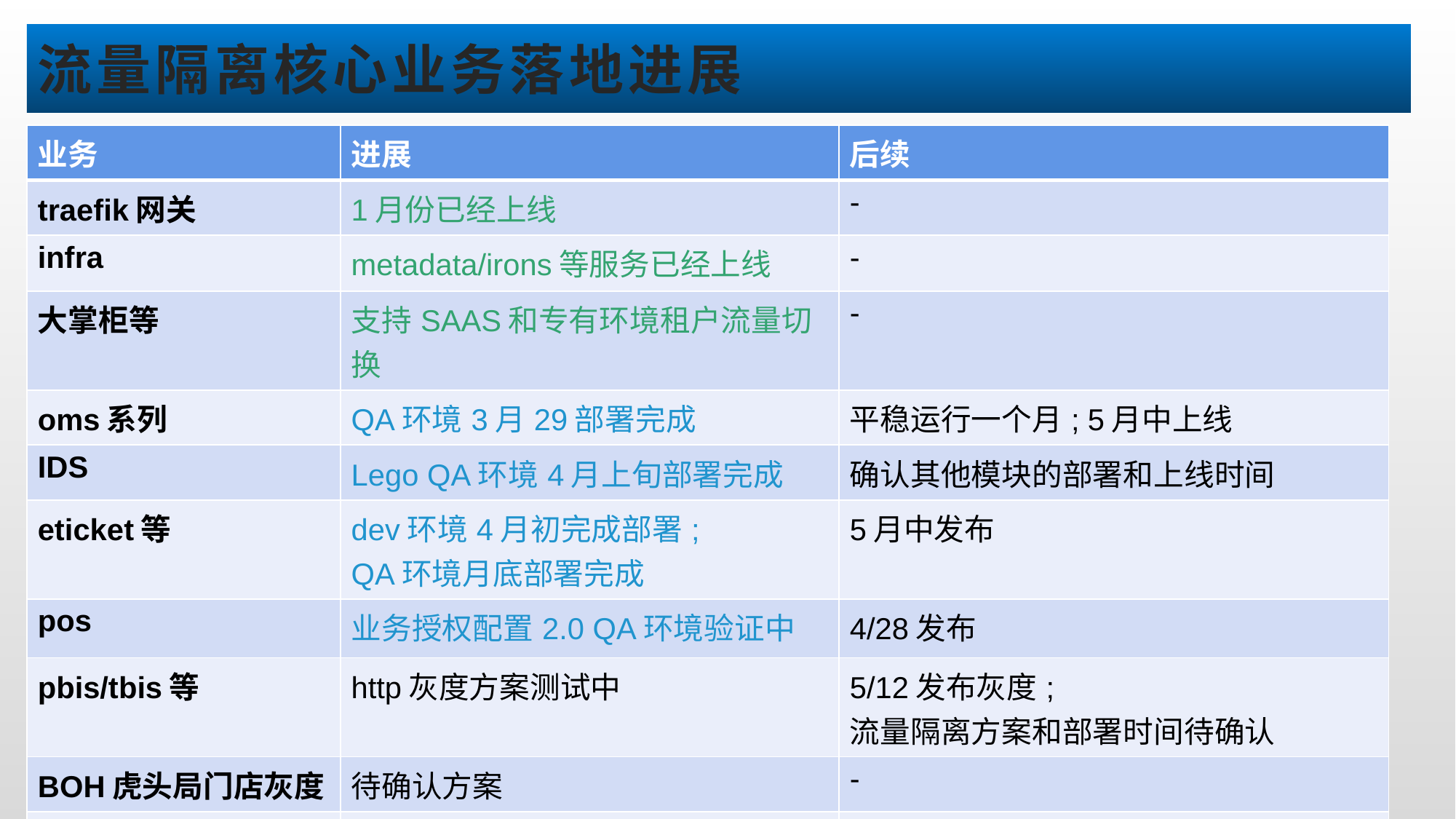

# 流量隔离核心业务落地进展
| 业务 | 进展 | 后续 |
| --- | --- | --- |
| traefik网关 | 1月份已经上线 | - |
| infra | metadata/irons等服务已经上线 | - |
| 大掌柜等 | 支持SAAS和专有环境租户流量切换 | - |
| oms系列 | QA环境3月29部署完成 | 平稳运行一个月; 5月中上线 |
| IDS | Lego QA环境4月上旬部署完成 | 确认其他模块的部署和上线时间 |
| eticket等 | dev环境4月初完成部署; QA环境月底部署完成 | 5月中发布 |
| pos | 业务授权配置2.0 QA环境验证中 | 4/28发布 |
| pbis/tbis等 | http灰度方案测试中 | 5/12发布灰度; 流量隔离方案和部署时间待确认 |
| BOH虎头局门店灰度 | 待确认方案 | - |
| 全链路灰度 | 链路模块逐一落地 |  |